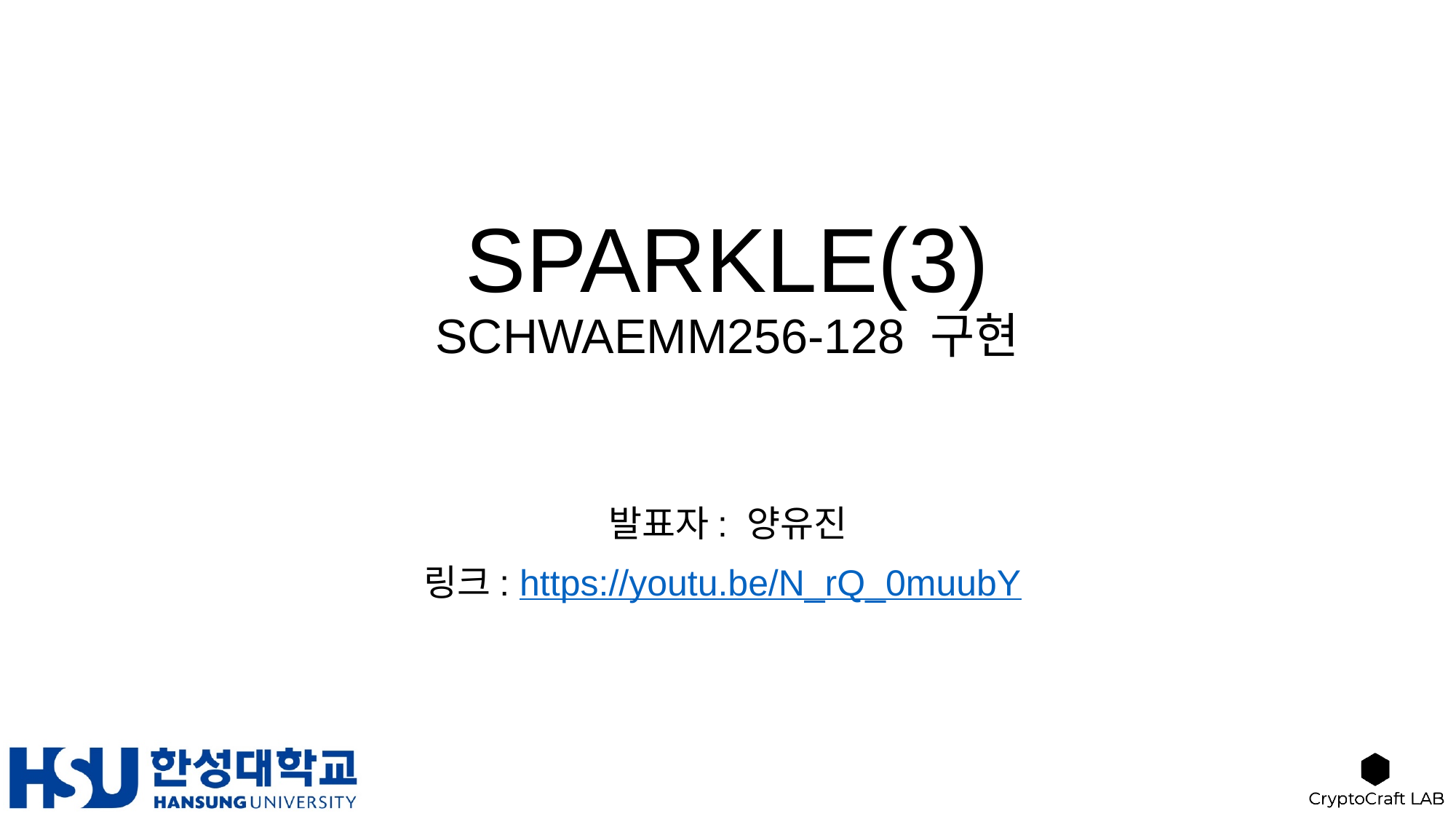

# SPARKLE(3) SCHWAEMM256-128 구현
발표자: 양유진
링크: https://youtu.be/N_rQ_0muubY